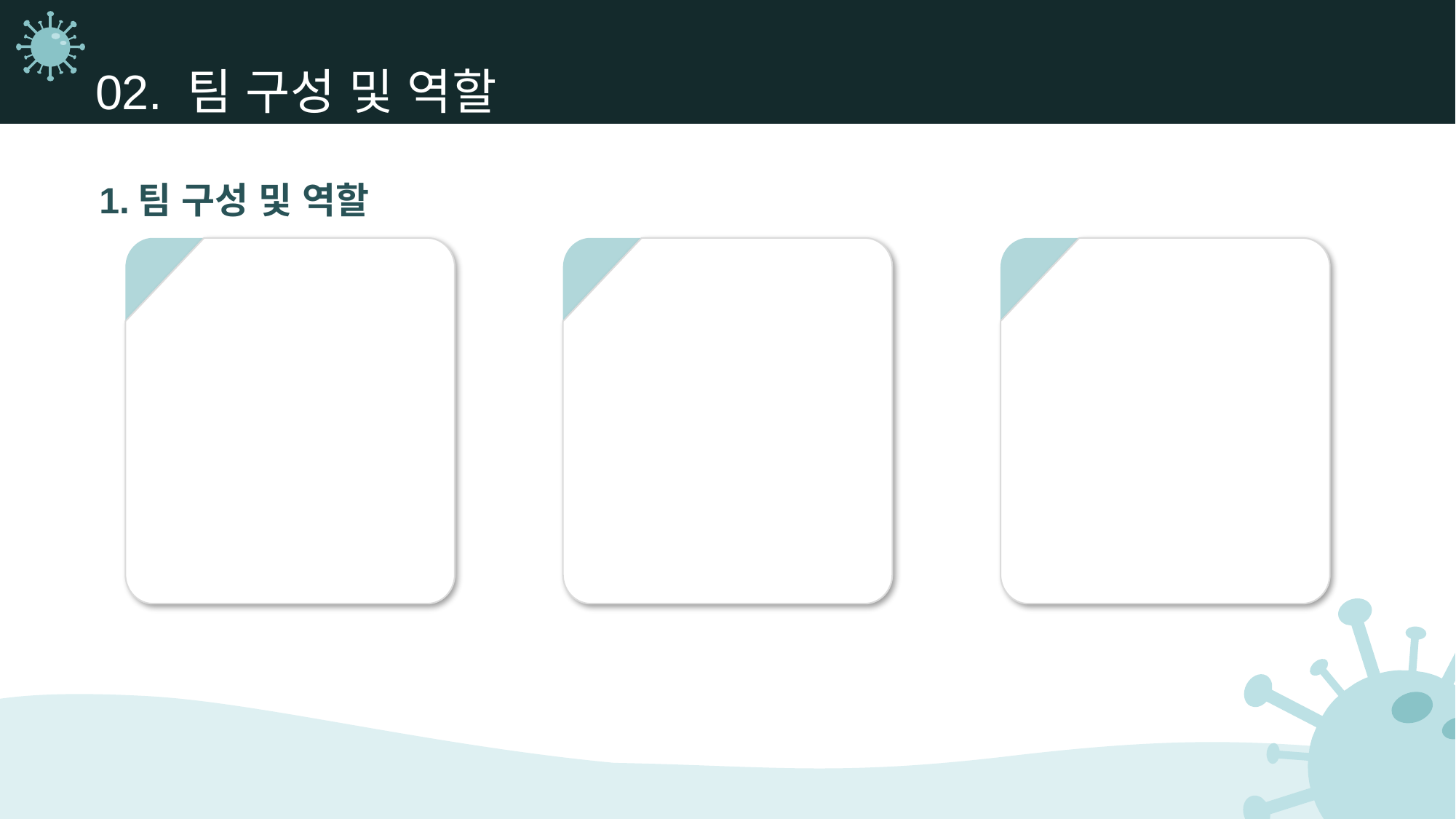

02. 팀 구성 및 역할
1.팀 구성 및 역할